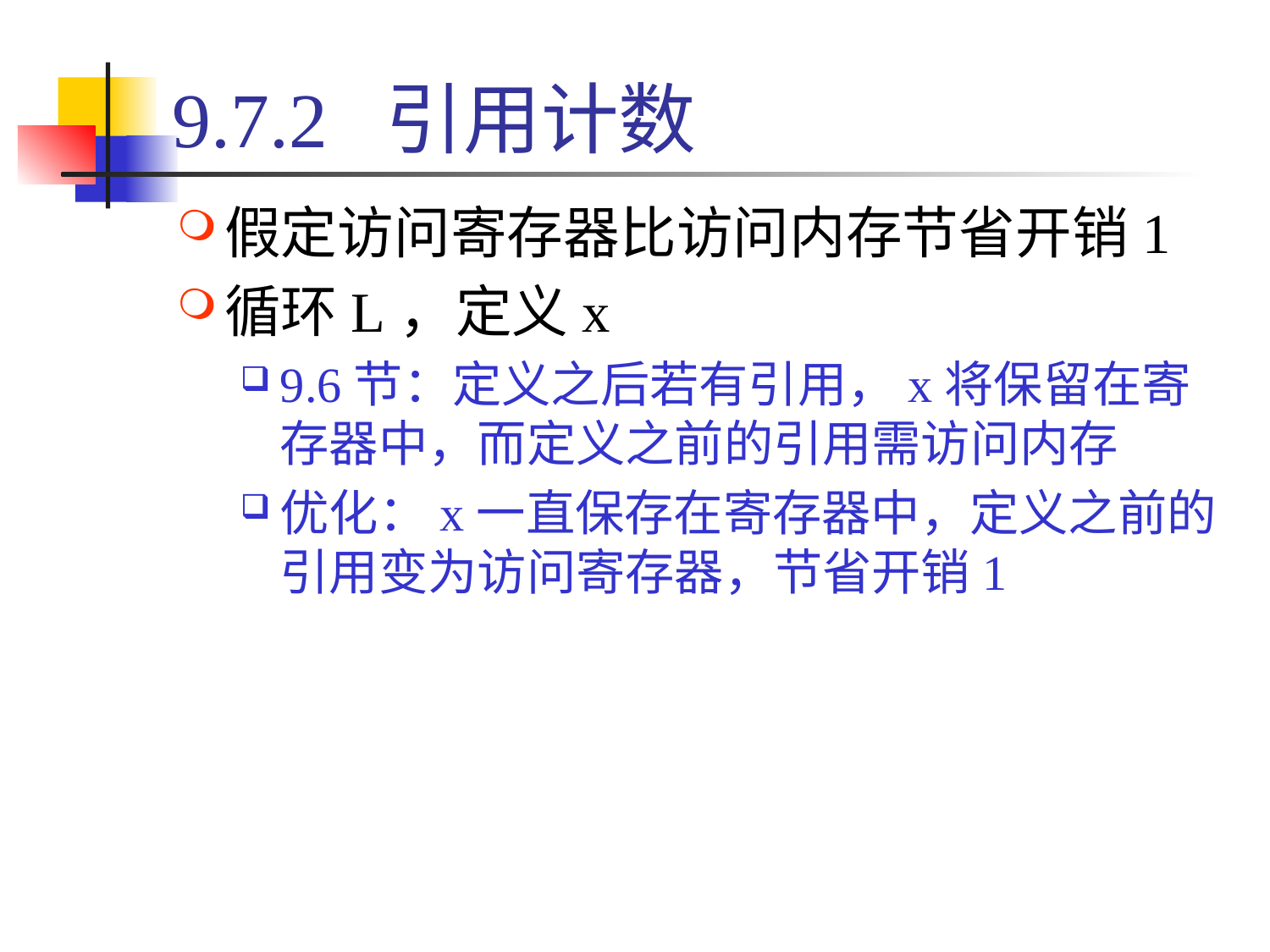

# 9.7.2  引用计数
假定访问寄存器比访问内存节省开销1
循环L，定义x
9.6节：定义之后若有引用，x将保留在寄存器中，而定义之前的引用需访问内存
优化：x一直保存在寄存器中，定义之前的引用变为访问寄存器，节省开销1